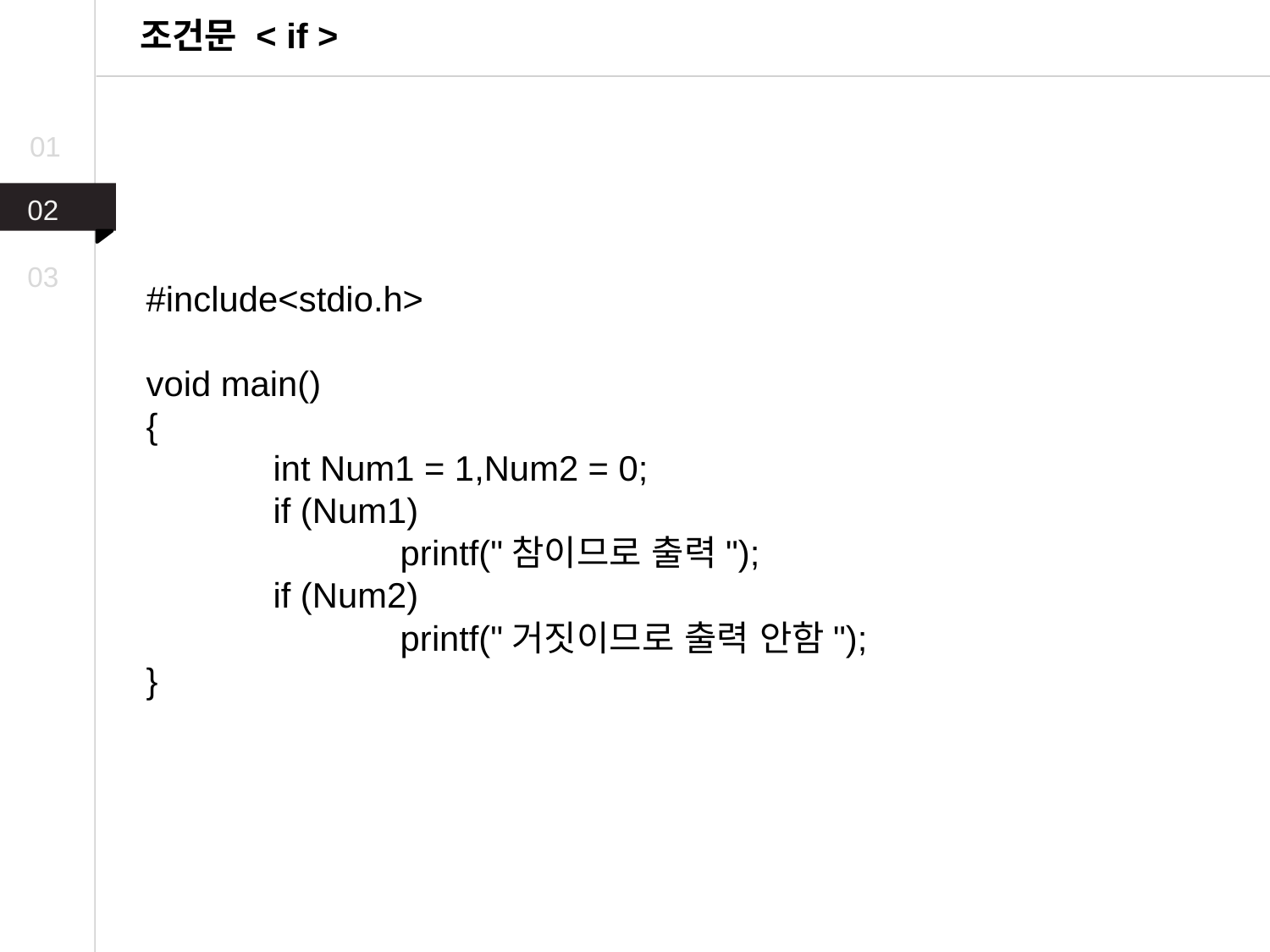

조건문 < if >
01

02

03
#include<stdio.h>

void main()
{
	int Num1 = 1,Num2 = 0;
	if (Num1)
		printf("참이므로 출력");
	if (Num2)
		printf("거짓이므로 출력 안함");
}